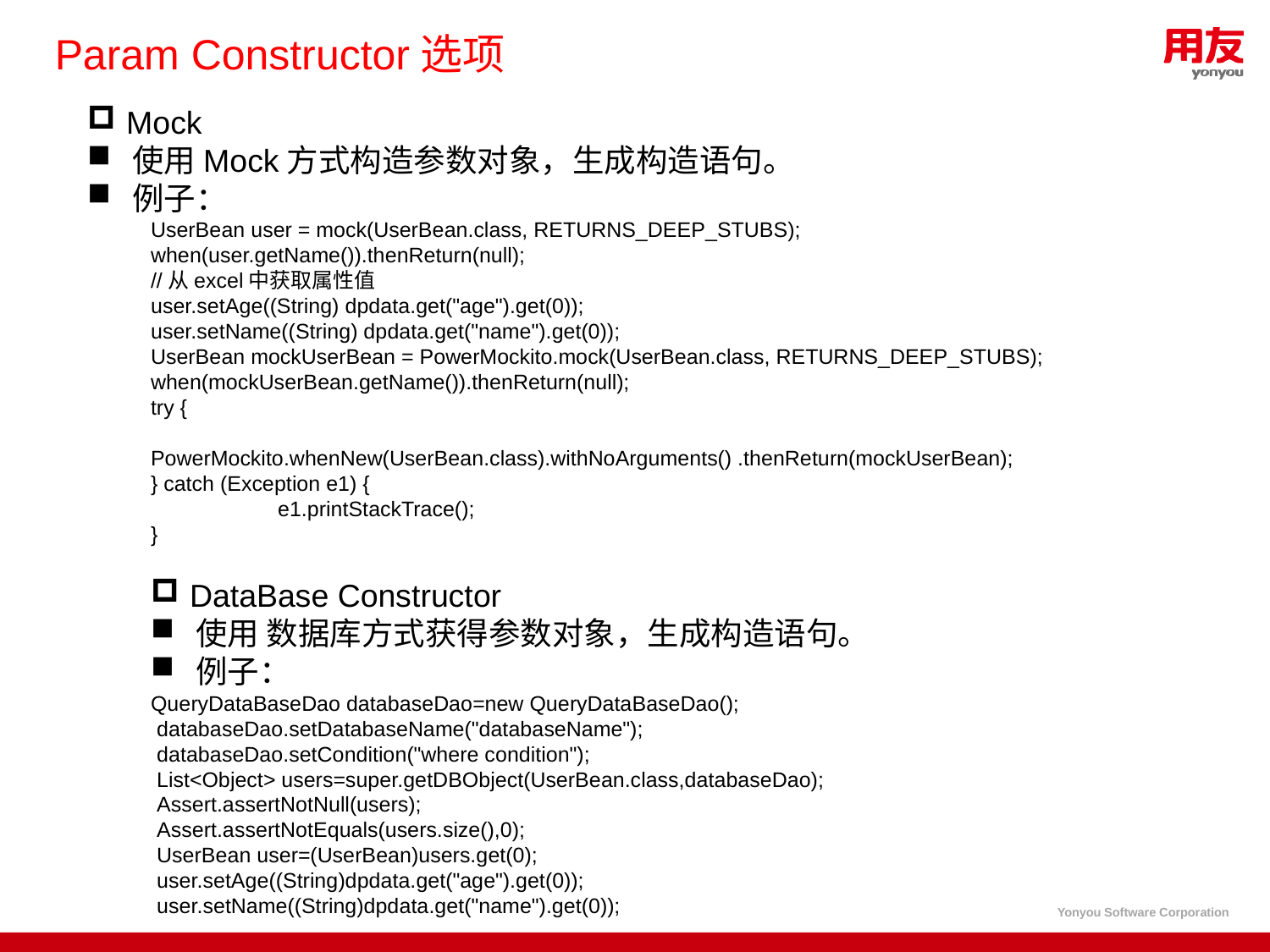

# Param Constructor选项
 Mock
 使用Mock方式构造参数对象，生成构造语句。
 例子：
UserBean user = mock(UserBean.class, RETURNS_DEEP_STUBS);
when(user.getName()).thenReturn(null);
//从excel中获取属性值
user.setAge((String) dpdata.get("age").get(0));
user.setName((String) dpdata.get("name").get(0));
UserBean mockUserBean = PowerMockito.mock(UserBean.class, RETURNS_DEEP_STUBS);
when(mockUserBean.getName()).thenReturn(null);
try {
	PowerMockito.whenNew(UserBean.class).withNoArguments() .thenReturn(mockUserBean);
} catch (Exception e1) {
	e1.printStackTrace();
}

 DataBase Constructor
 使用 数据库方式获得参数对象，生成构造语句。
 例子：
QueryDataBaseDao databaseDao=new QueryDataBaseDao();
 databaseDao.setDatabaseName("databaseName");
 databaseDao.setCondition("where condition");
 List<Object> users=super.getDBObject(UserBean.class,databaseDao);
 Assert.assertNotNull(users);
 Assert.assertNotEquals(users.size(),0);
 UserBean user=(UserBean)users.get(0);
 user.setAge((String)dpdata.get("age").get(0));
 user.setName((String)dpdata.get("name").get(0));